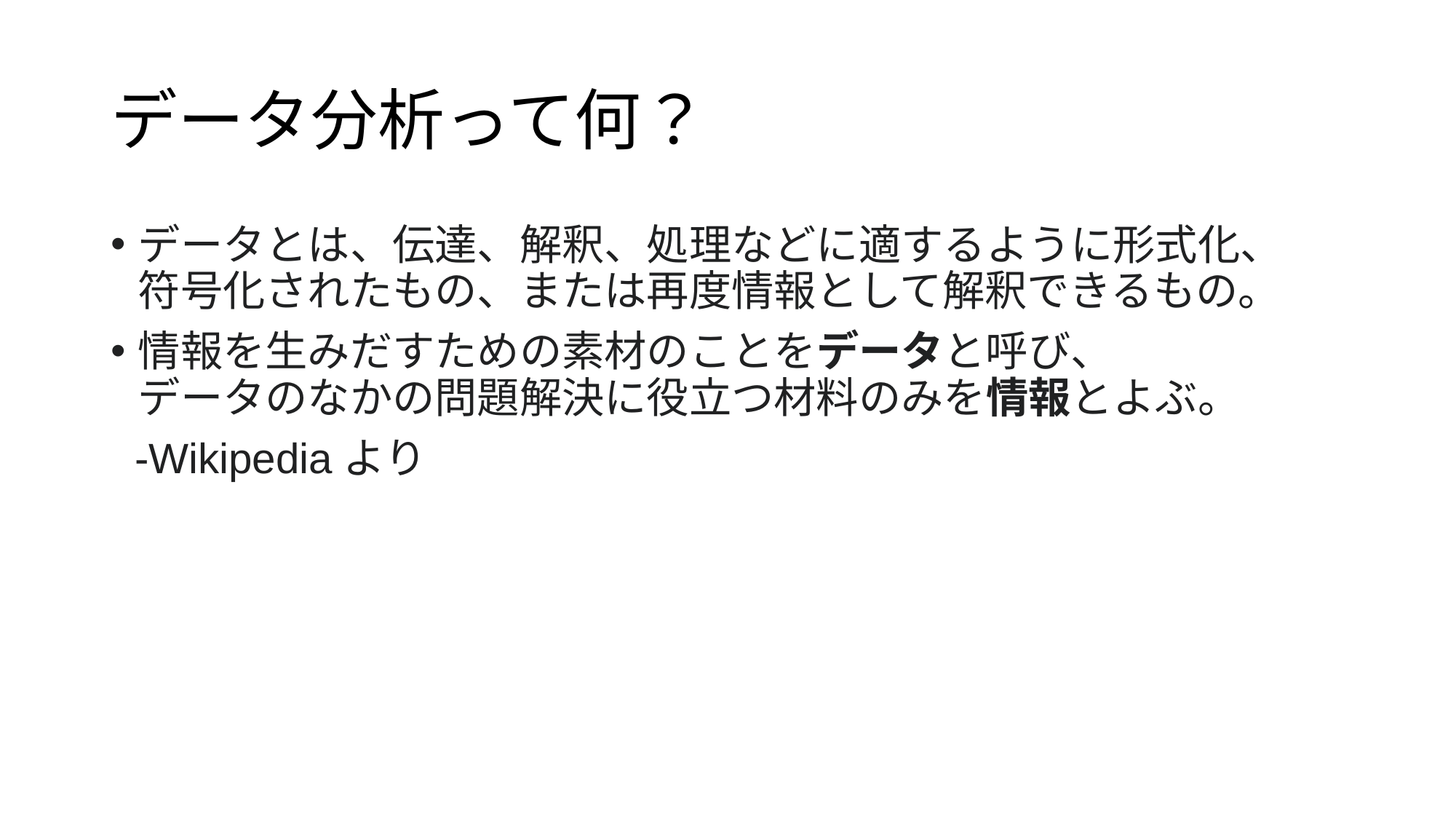

# データ分析って何？
データとは、伝達、解釈、処理などに適するように形式化、
符号化されたもの、または再度情報として解釈できるもの。
情報を生みだすための素材のことをデータと呼び、
データのなかの問題解決に役立つ材料のみを情報とよぶ。
  -Wikipediaより